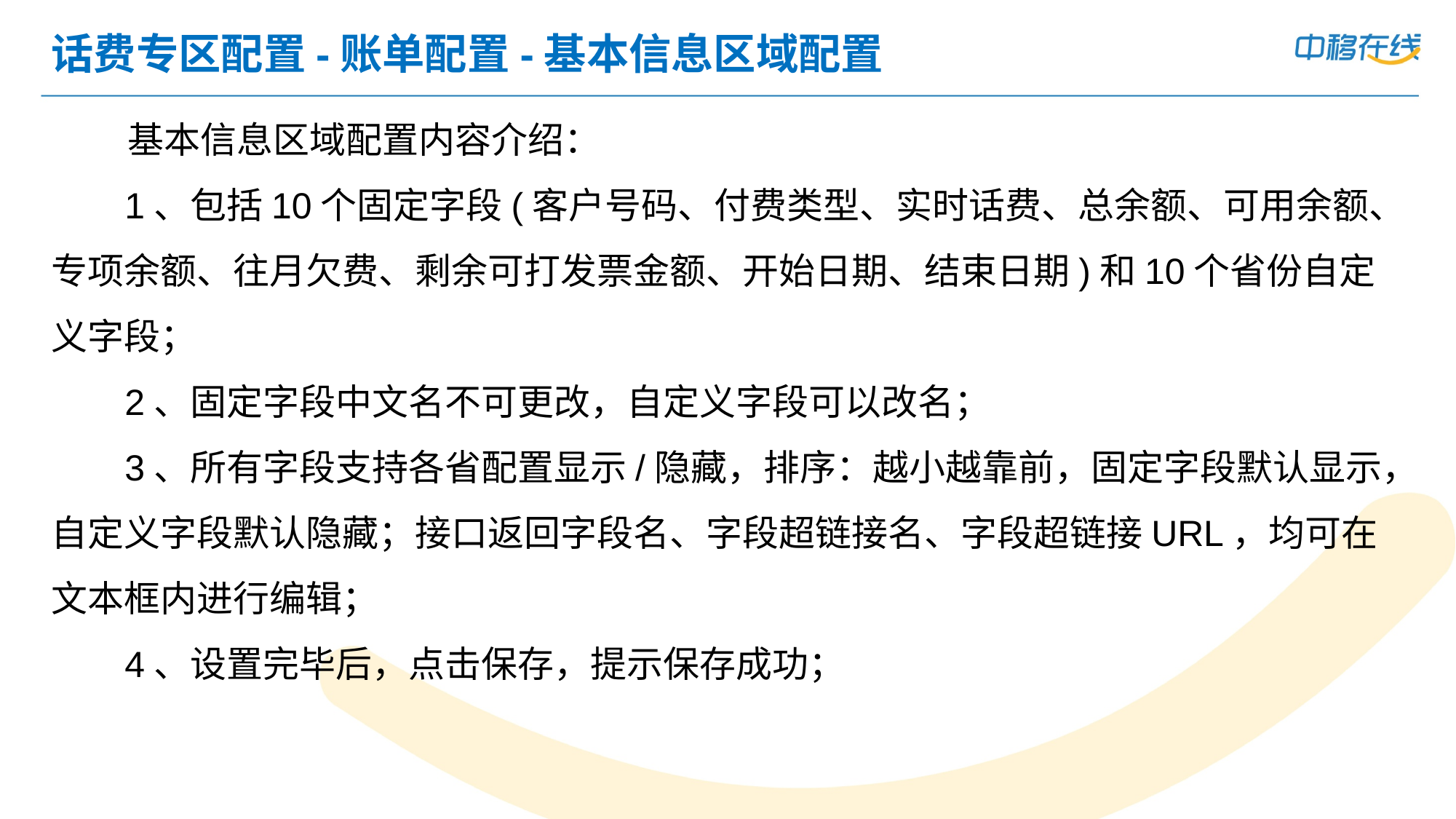

# 话费专区配置-账单配置-基本信息区域配置
   基本信息区域配置内容介绍：
   1、包括10个固定字段(客户号码、付费类型、实时话费、总余额、可用余额、专项余额、往月欠费、剩余可打发票金额、开始日期、结束日期)和10个省份自定义字段；
   2、固定字段中文名不可更改，自定义字段可以改名；
   3、所有字段支持各省配置显示/隐藏，排序：越小越靠前，固定字段默认显示，自定义字段默认隐藏；接口返回字段名、字段超链接名、字段超链接URL，均可在文本框内进行编辑；
   4、设置完毕后，点击保存，提示保存成功；